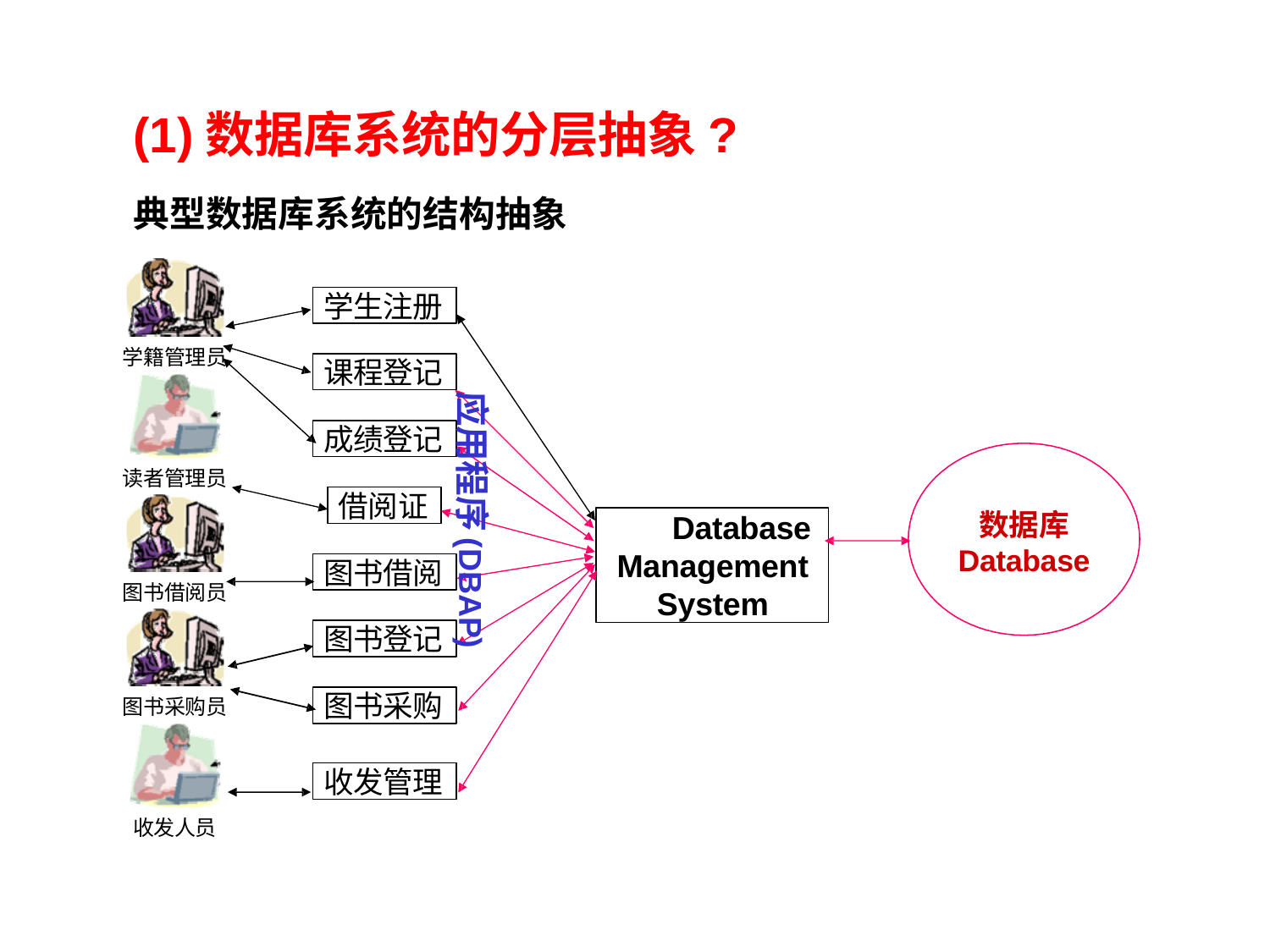

(1)数据库系统的分层抽象?
# 数据库系统的标准结构
典型数据库系统的结构抽象

学生注册

学籍管理员
课程登记

应用程序

成绩登记

读者管理员

借阅证

数据库
Database
Database Management System

(DBAP)

图书借阅

图书借阅员

图书登记

图书采购
图书采购员

收发管理

收发人员